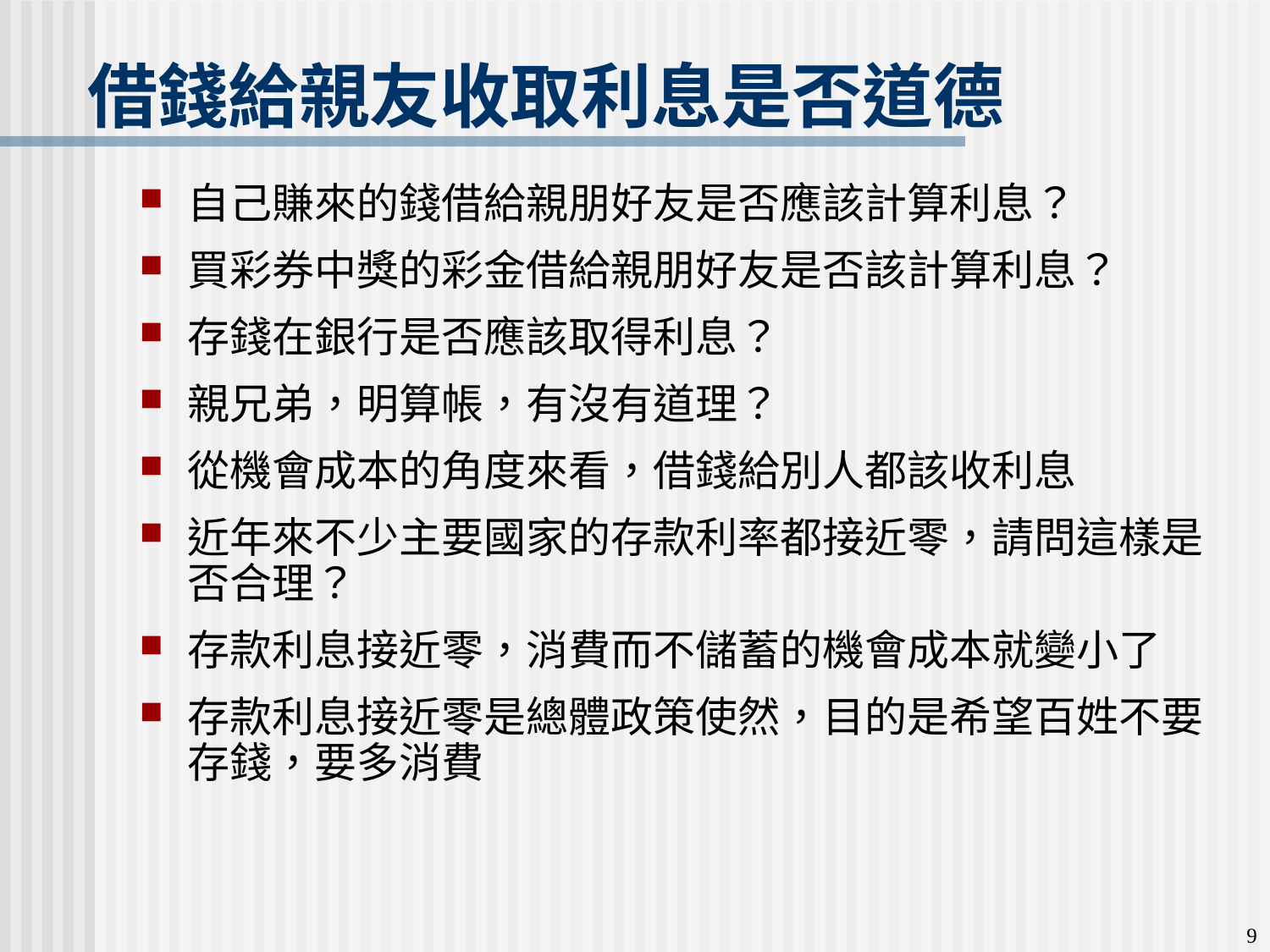

借錢給親友收取利息是否道德
自己賺來的錢借給親朋好友是否應該計算利息？
買彩券中獎的彩金借給親朋好友是否該計算利息？
存錢在銀行是否應該取得利息？
親兄弟，明算帳，有沒有道理？
從機會成本的角度來看，借錢給別人都該收利息
近年來不少主要國家的存款利率都接近零，請問這樣是否合理？
存款利息接近零，消費而不儲蓄的機會成本就變小了
存款利息接近零是總體政策使然，目的是希望百姓不要存錢，要多消費
9